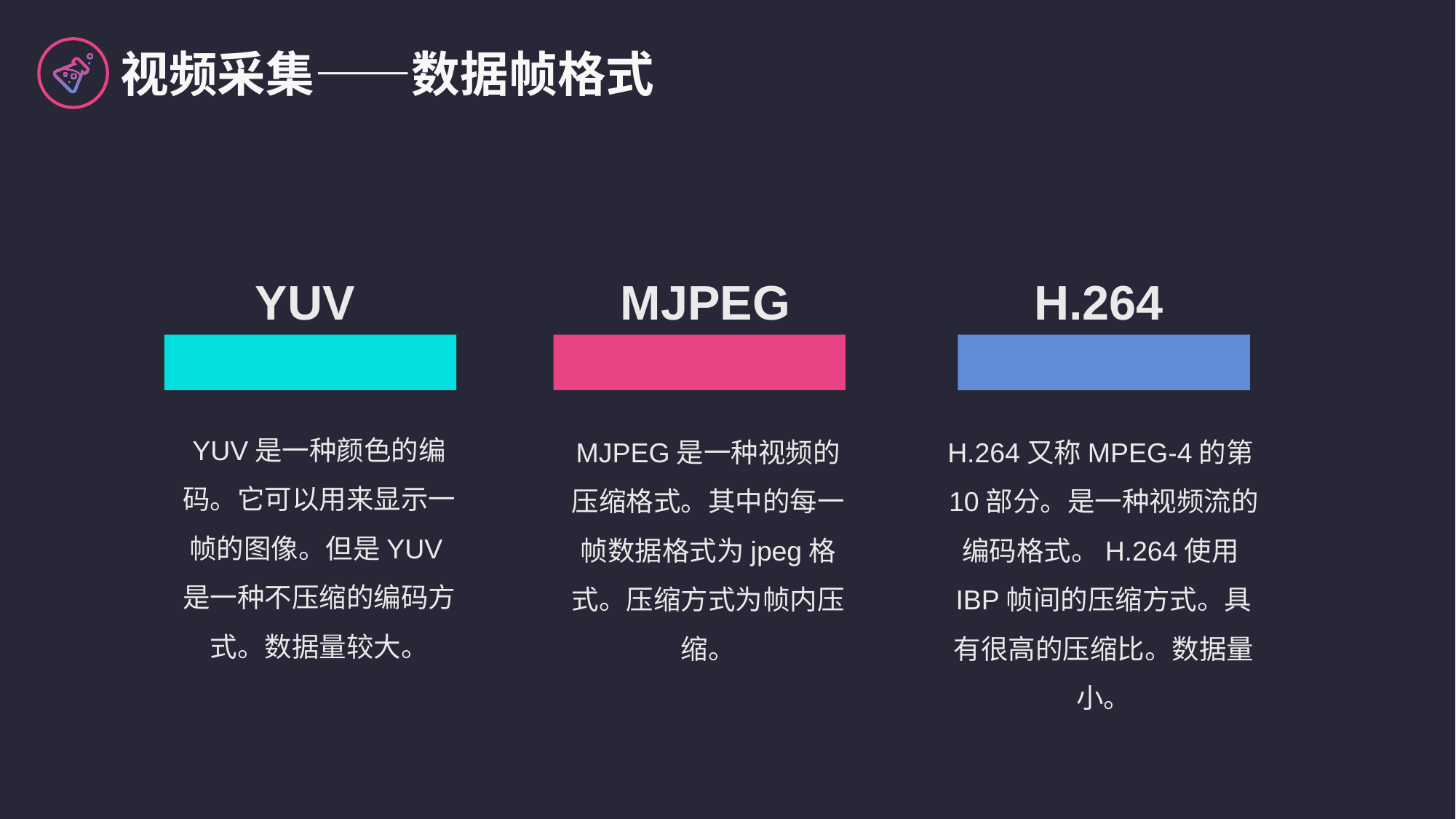

视频采集——数据帧格式
YUV

YUV是一种颜色的编码。它可以用来显示一帧的图像。但是YUV是一种不压缩的编码方式。数据量较大。
 MJPEG

MJPEG是一种视频的压缩格式。其中的每一帧数据格式为jpeg格式。压缩方式为帧内压缩。
H.264

H.264又称MPEG-4的第10部分。是一种视频流的编码格式。H.264使用IBP帧间的压缩方式。具有很高的压缩比。数据量小。